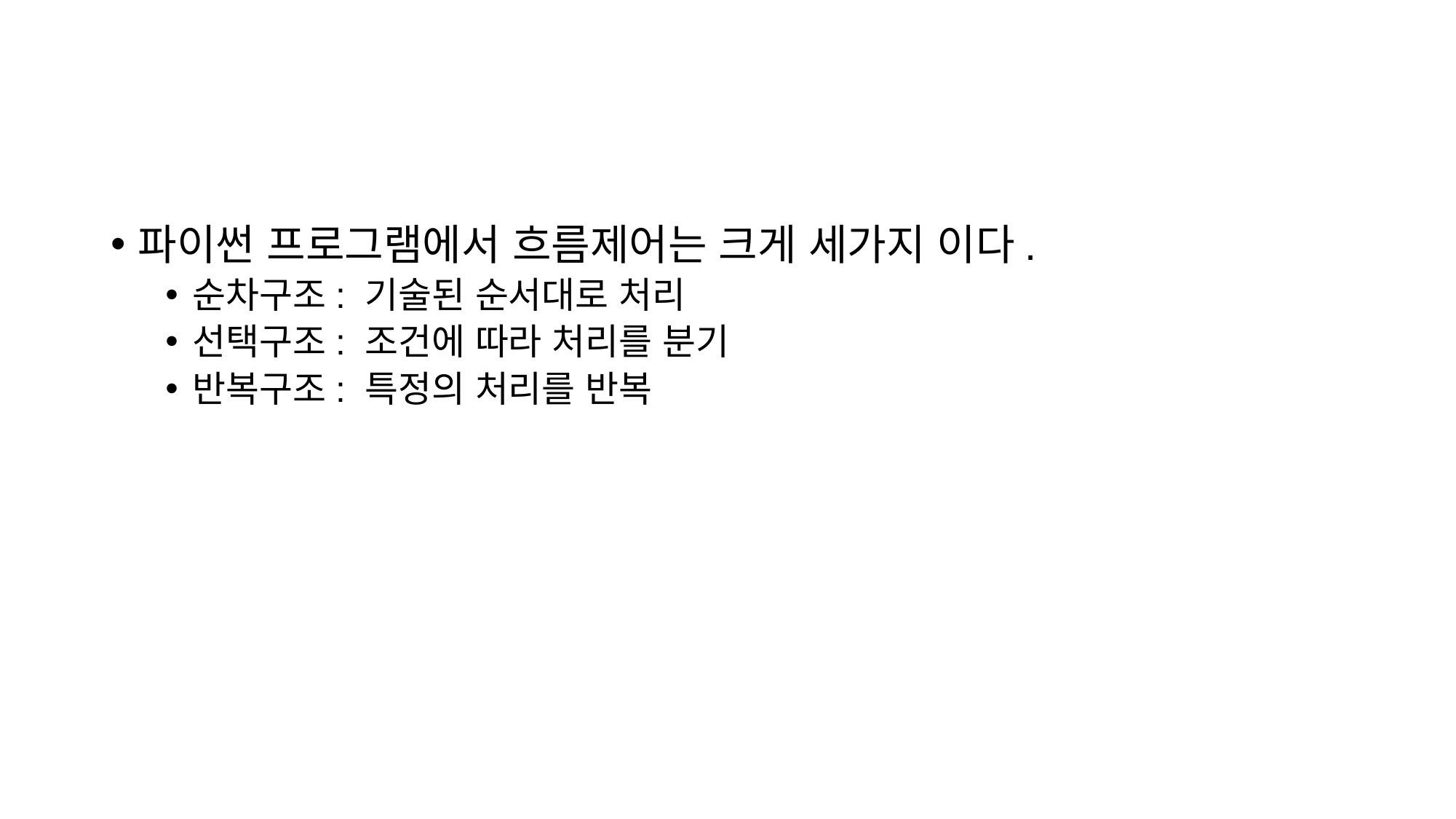

#
파이썬 프로그램에서 흐름제어는 크게 세가지 이다.
순차구조: 기술된 순서대로 처리
선택구조: 조건에 따라 처리를 분기
반복구조: 특정의 처리를 반복